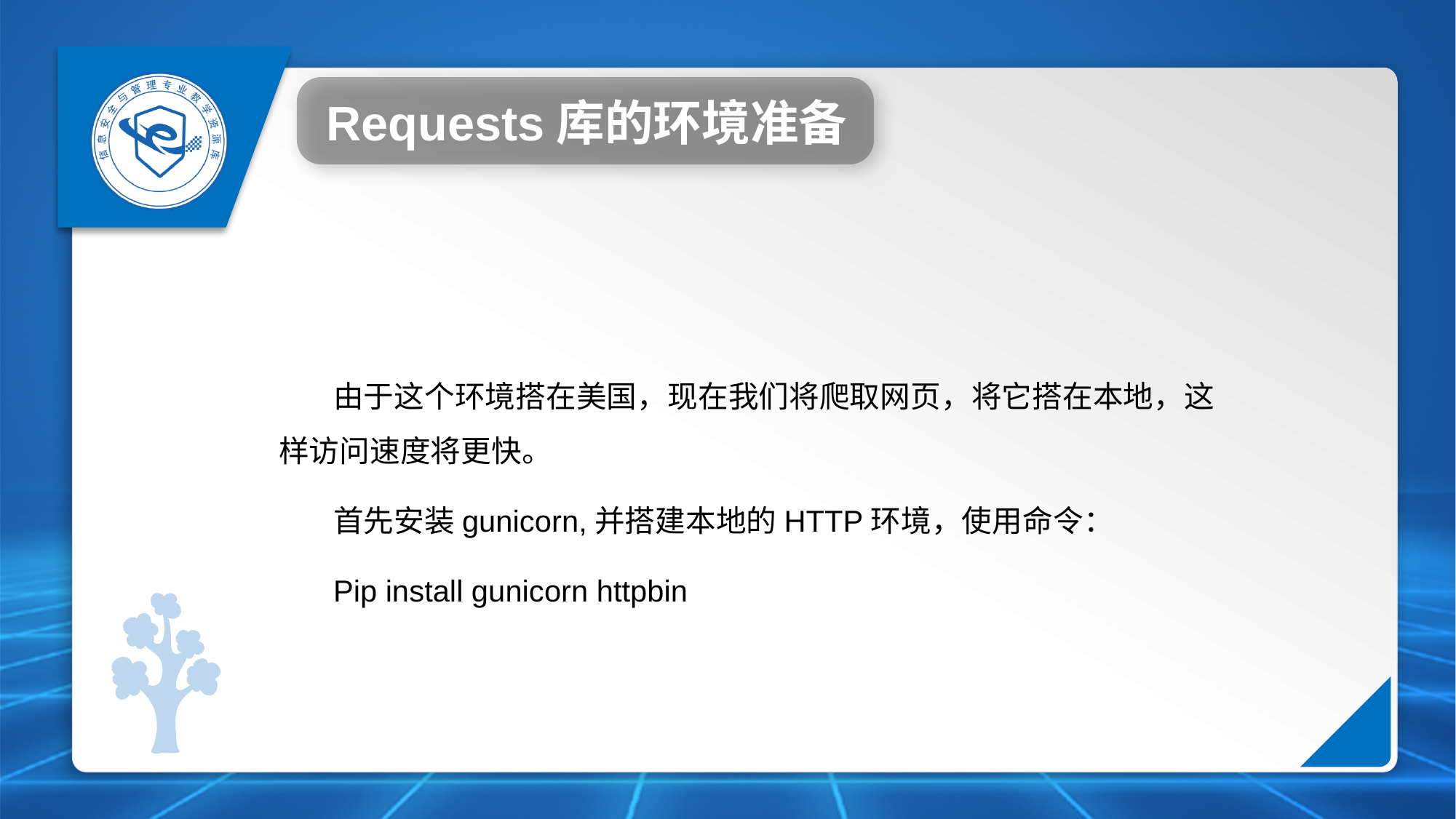

Requests库的环境准备
由于这个环境搭在美国，现在我们将爬取网页，将它搭在本地，这样访问速度将更快。
首先安装gunicorn,并搭建本地的HTTP环境，使用命令：
Pip install gunicorn httpbin